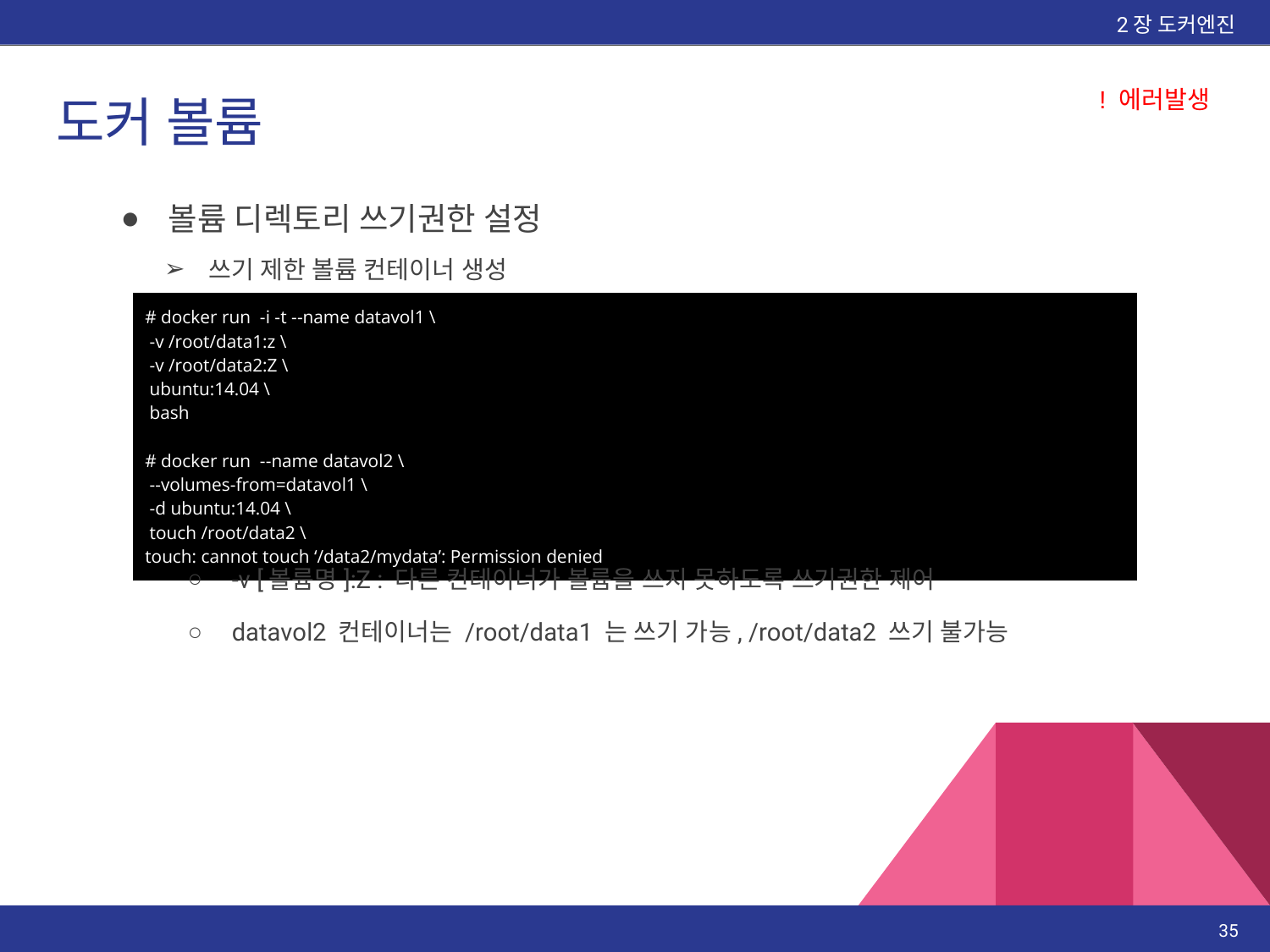

2장 도커엔진
! 에러발생
# 도커 볼륨
볼륨 디렉토리 쓰기권한 설정
쓰기 제한 볼륨 컨테이너 생성

| # docker run -i -t --name datavol1 \ -v /root/data1:z \ -v /root/data2:Z \ ubuntu:14.04 \ bash # docker run --name datavol2 \ --volumes-from=datavol1 \ -d ubuntu:14.04 \ touch /root/data2 \ touch: cannot touch ‘/data2/mydata’: Permission denied |
| --- |
-v [볼륨명]:Z : 다른 컨테이너가 볼륨을 쓰지 못하도록 쓰기권한 제어
datavol2 컨테이너는 /root/data1 는 쓰기 가능, /root/data2 쓰기 불가능
35